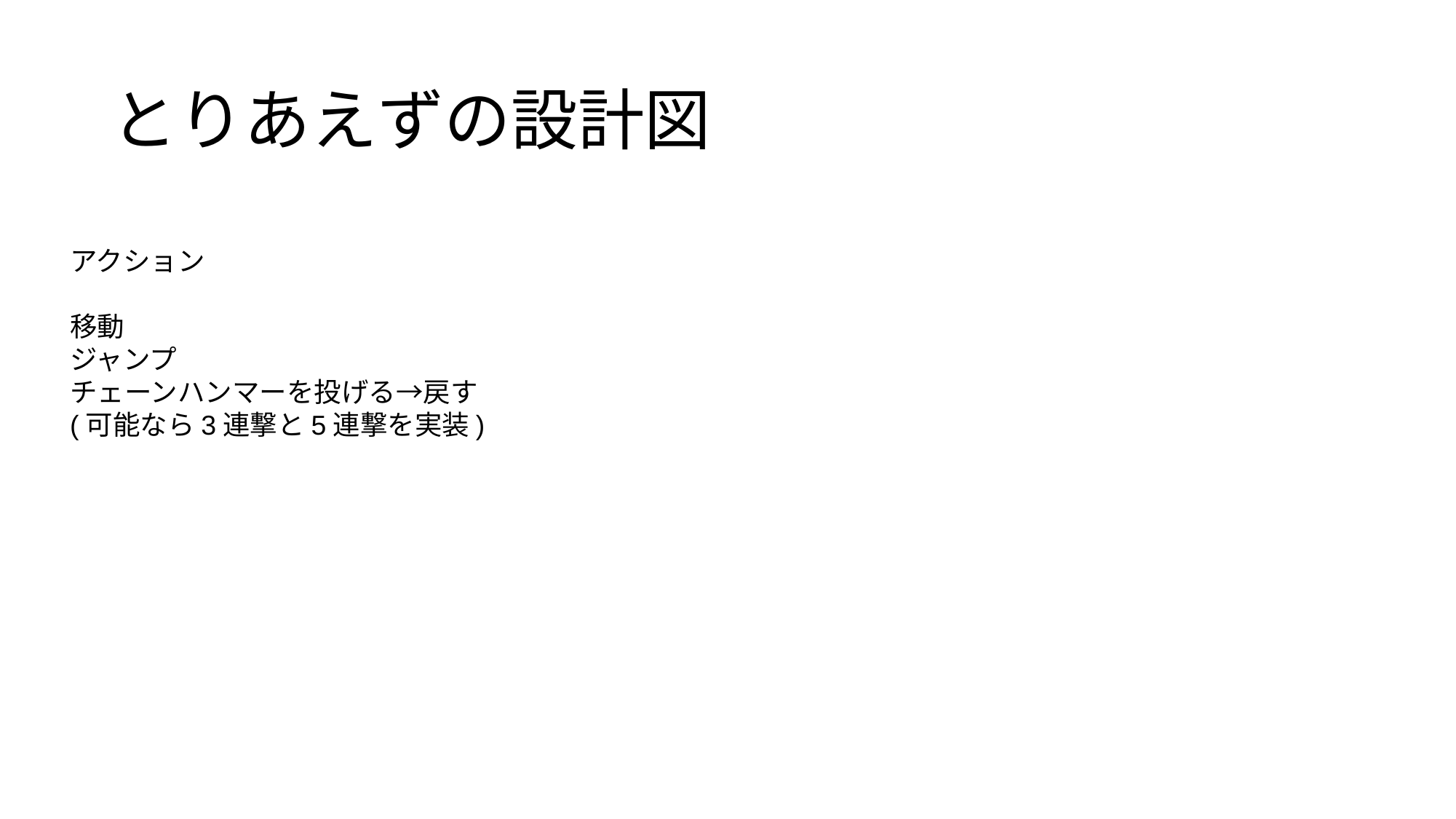

# とりあえずの設計図
アクション

移動
ジャンプ
チェーンハンマーを投げる→戻す
(可能なら3連撃と5連撃を実装)